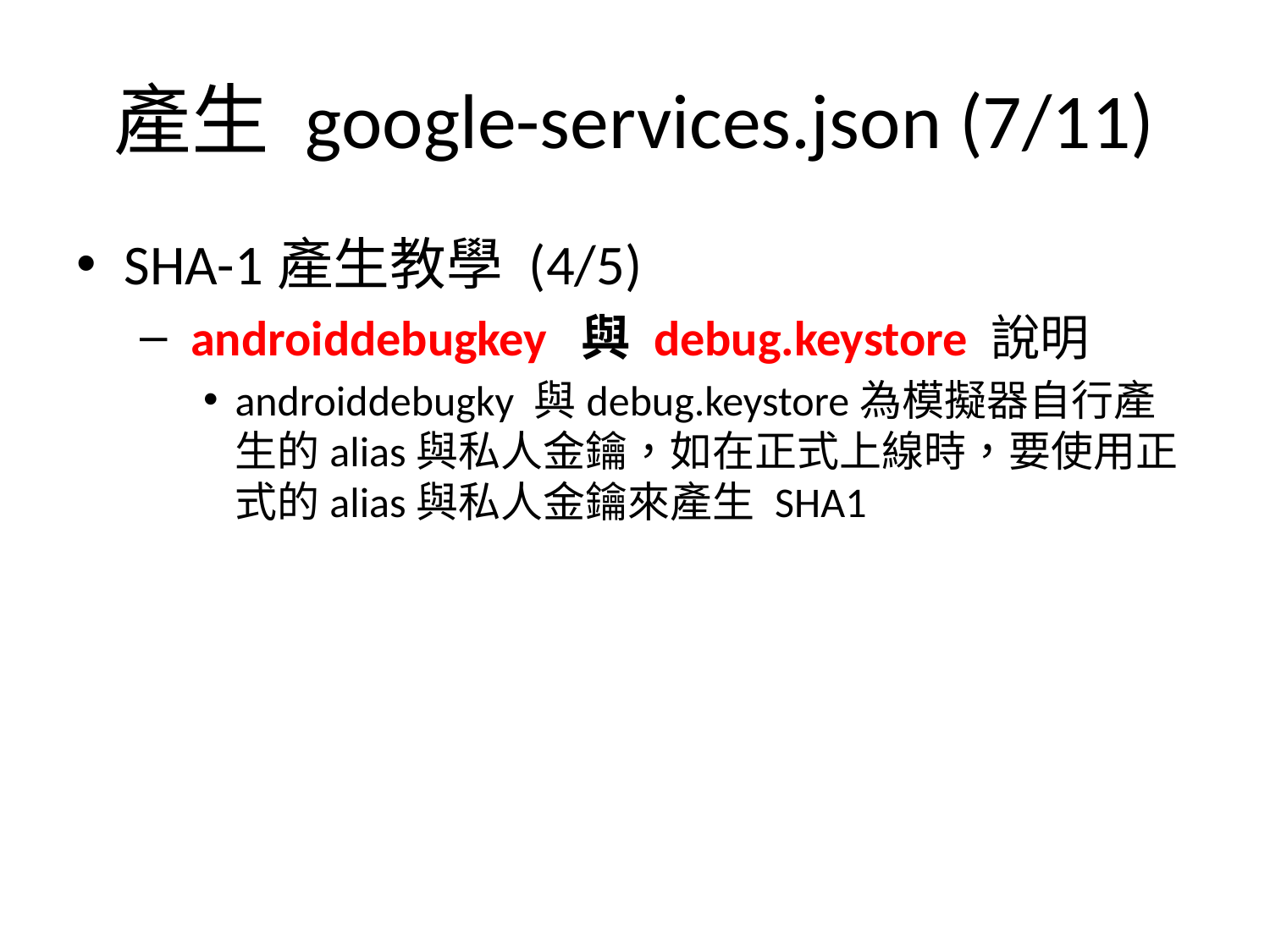

# 產生 google-services.json (7/11)
SHA-1產生教學 (4/5)
 androiddebugkey  與 debug.keystore 說明
androiddebugky 與debug.keystore為模擬器自行產生的alias與私人金鑰，如在正式上線時，要使用正式的alias與私人金鑰來產生 SHA1